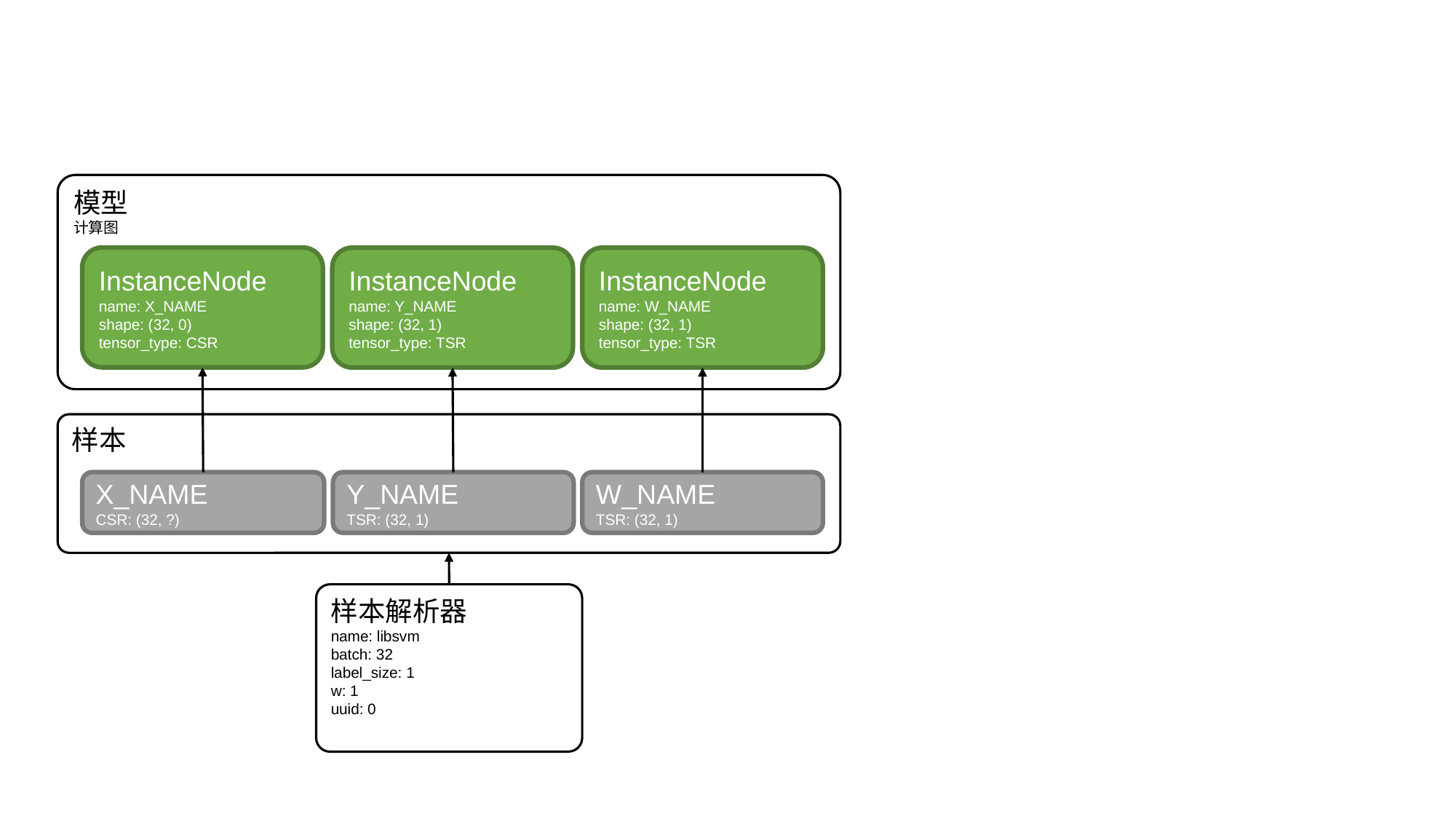

模型
计算图
InstanceNode
name: X_NAME
shape: (32, 0)
tensor_type: CSR
InstanceNode
name: Y_NAME
shape: (32, 1)
tensor_type: TSR
InstanceNode
name: W_NAME
shape: (32, 1)
tensor_type: TSR
样本
Y_NAME
TSR: (32, 1)
W_NAME
TSR: (32, 1)
X_NAME
CSR: (32, ?)
样本解析器
name: libsvm
batch: 32
label_size: 1
w: 1
uuid: 0